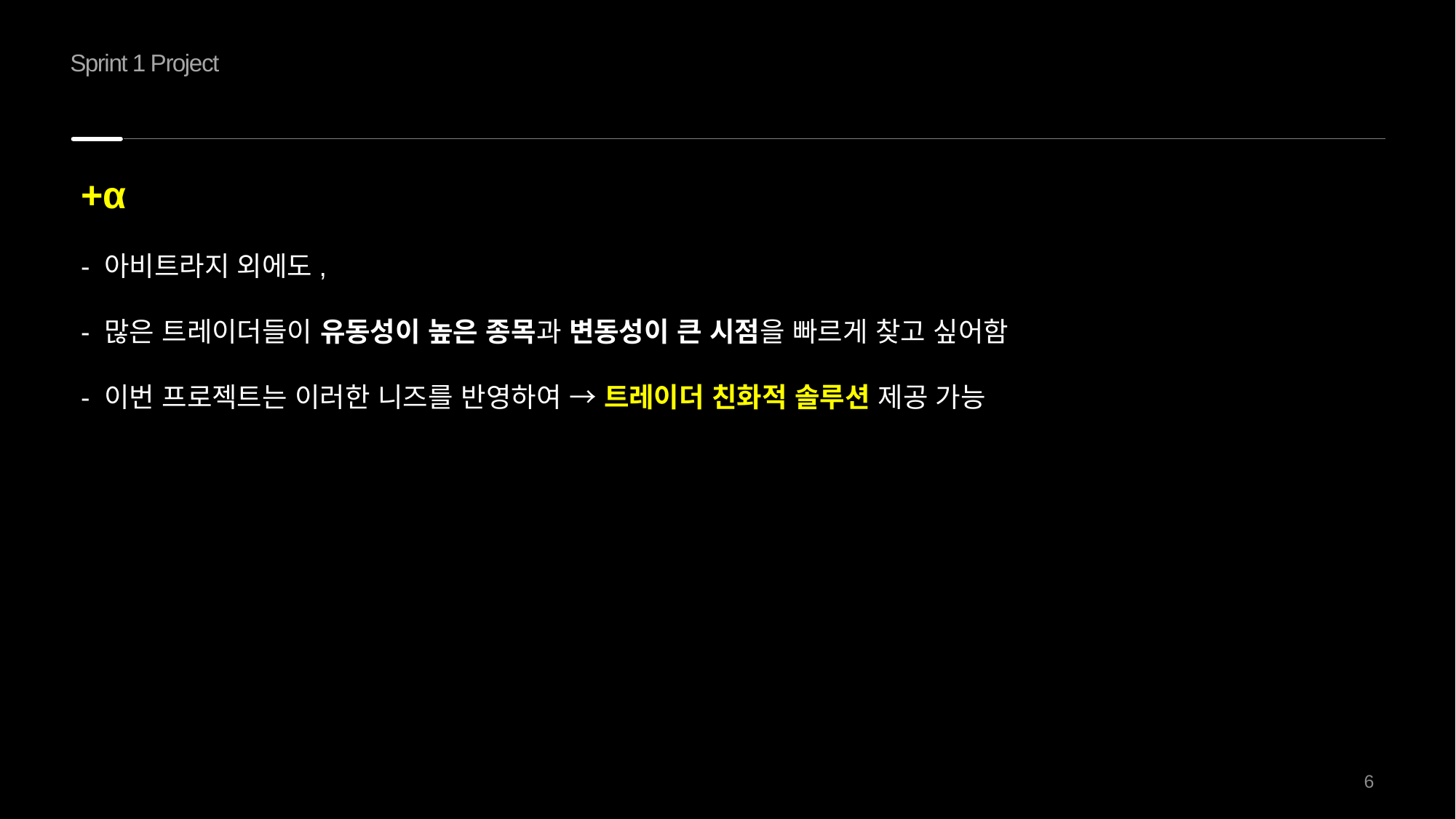

Sprint 1 Project
프로젝트 배경
1-1
+α
- 아비트라지 외에도,
- 많은 트레이더들이 유동성이 높은 종목과 변동성이 큰 시점을 빠르게 찾고 싶어함
- 이번 프로젝트는 이러한 니즈를 반영하여 → 트레이더 친화적 솔루션 제공 가능
6